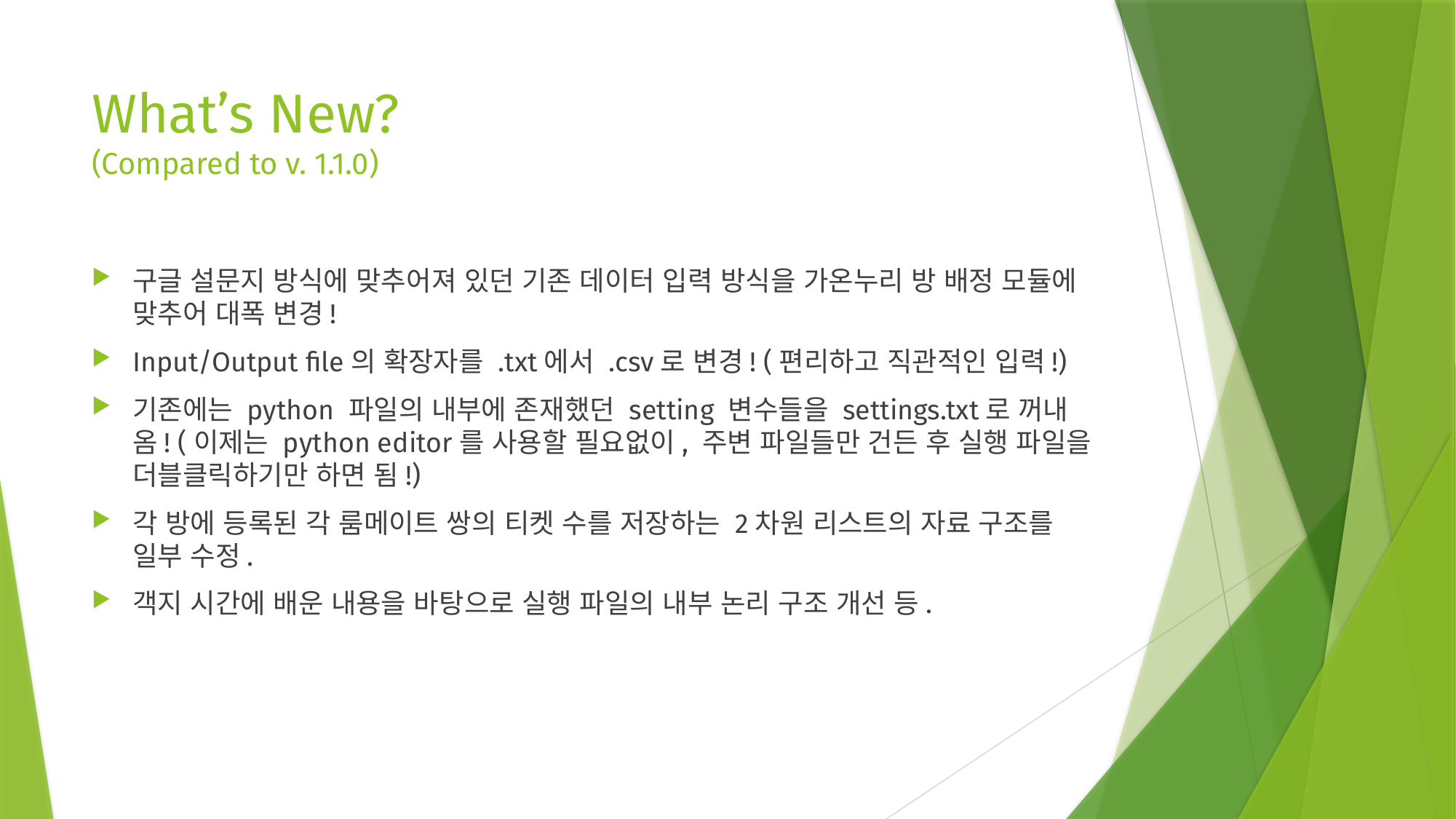

# What’s New? (Compared to v. 1.1.0)
구글 설문지 방식에 맞추어져 있던 기존 데이터 입력 방식을 가온누리 방 배정 모듈에 맞추어 대폭 변경!
Input/Output file의 확장자를 .txt에서 .csv로 변경! (편리하고 직관적인 입력!)
기존에는 python 파일의 내부에 존재했던 setting 변수들을 settings.txt로 꺼내 옴! (이제는 python editor를 사용할 필요없이, 주변 파일들만 건든 후 실행 파일을 더블클릭하기만 하면 됨!)
각 방에 등록된 각 룸메이트 쌍의 티켓 수를 저장하는 2차원 리스트의 자료 구조를 일부 수정.
객지 시간에 배운 내용을 바탕으로 실행 파일의 내부 논리 구조 개선 등.